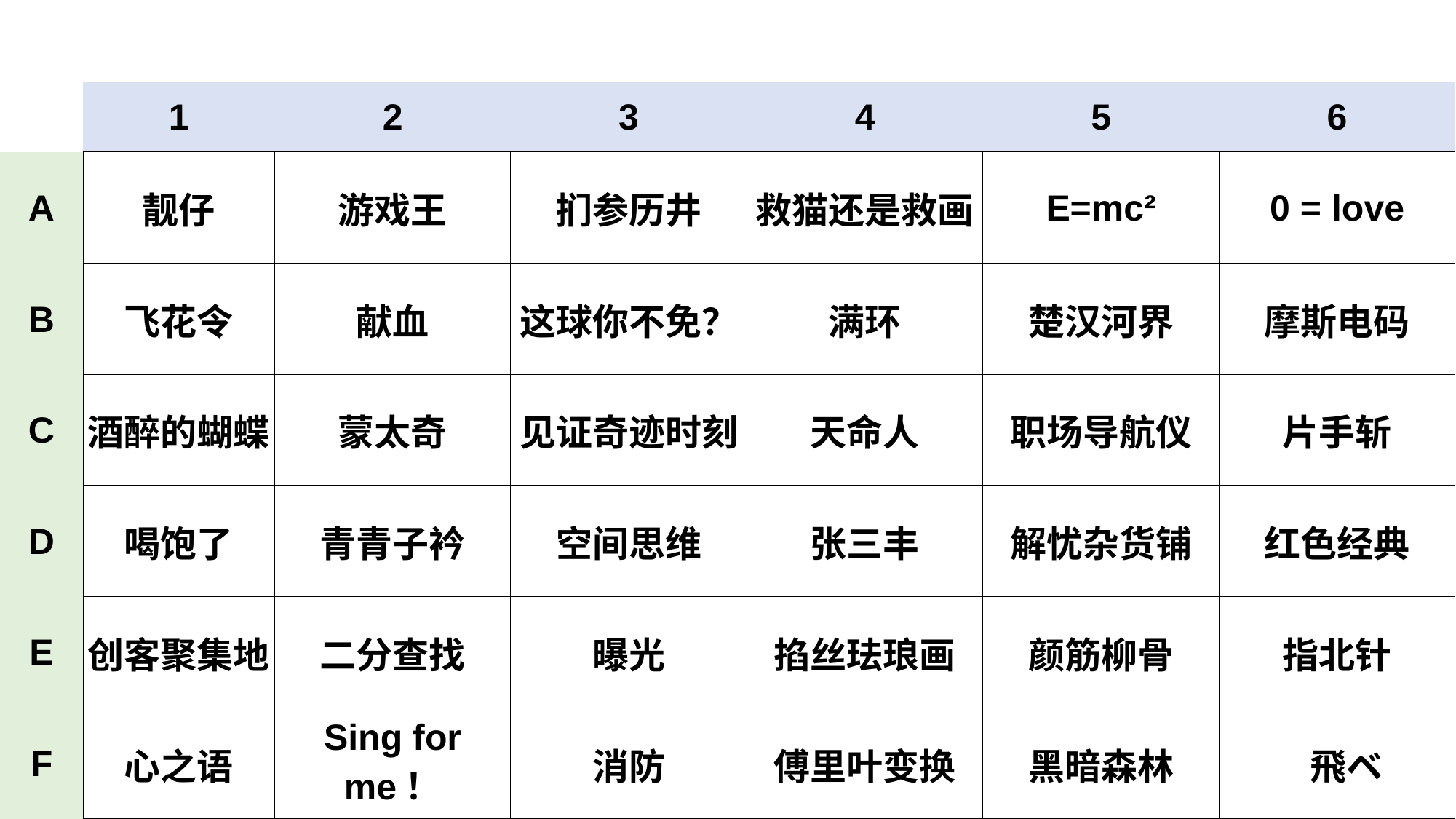

|  | 1 | 2 | 3 | 4 | 5 | 6 |
| --- | --- | --- | --- | --- | --- | --- |
| A | 靓仔 | 游戏王 | 扪参历井 | 救猫还是救画 | E=mc² | 0 = love |
| B | 飞花令 | 献血 | 这球你不免？ | 满环 | 楚汉河界 | 摩斯电码 |
| C | 酒醉的蝴蝶 | 蒙太奇 | 见证奇迹时刻 | 天命人 | 职场导航仪 | 片手斩 |
| D | 喝饱了 | 青青子衿 | 空间思维 | 张三丰 | 解忧杂货铺 | 红色经典 |
| E | 创客聚集地 | 二分查找 | 曝光 | 掐丝珐琅画 | 颜筋柳骨 | 指北针 |
| F | 心之语 | Sing for me！ | 消防 | 傅里叶变换 | 黑暗森林 | 飛ベ |